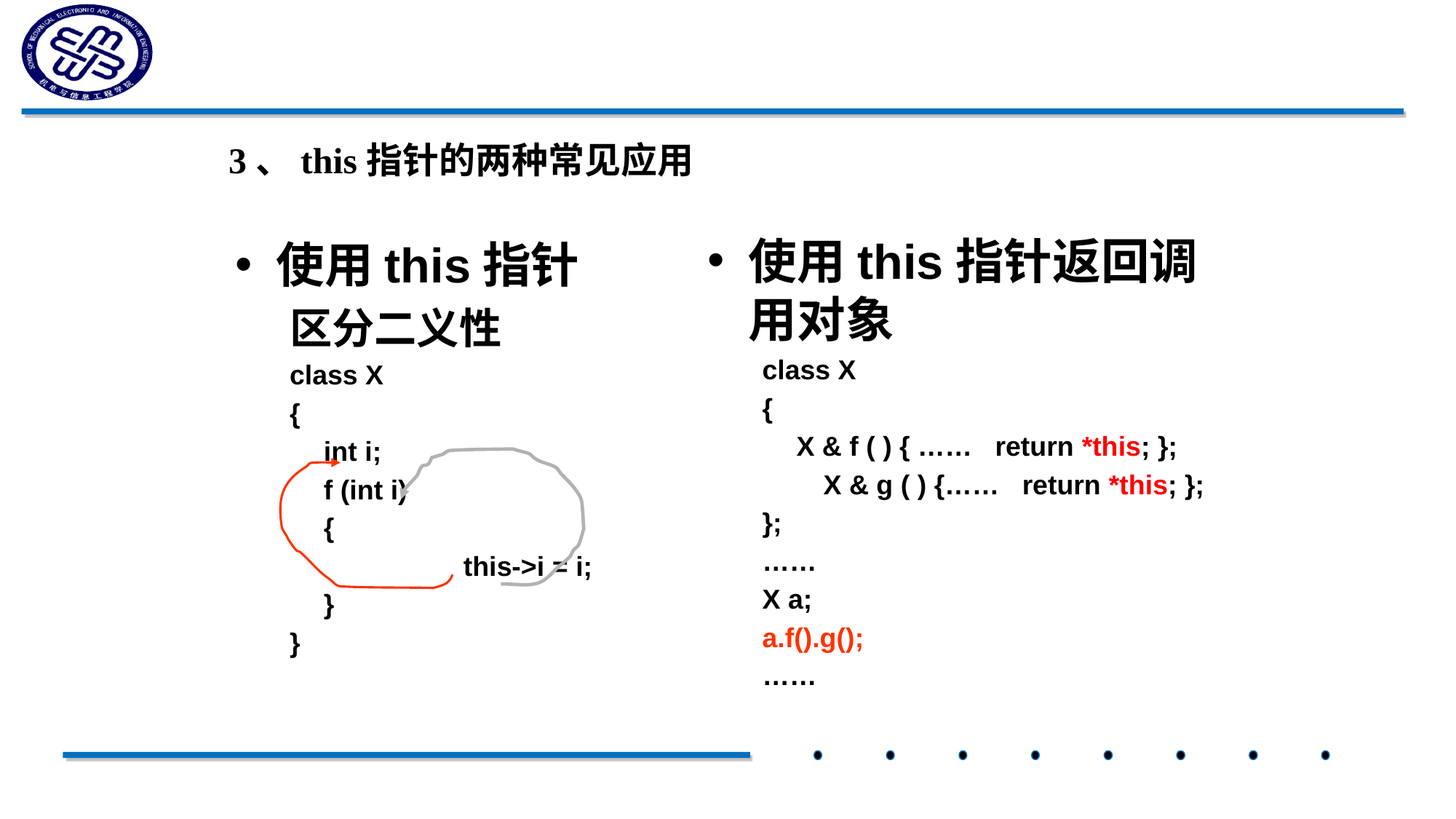

3、this指针的两种常见应用
使用this指针返回调用对象
class X
{
	X & f ( ) { ……   return *this; };
        X & g ( ) {……   return *this; };
};
……
X a;
a.f().g();
……

使用this指针
区分二义性
class X
{
	int i;
	f (int i)
	{
		    this->i = i;
	}
}